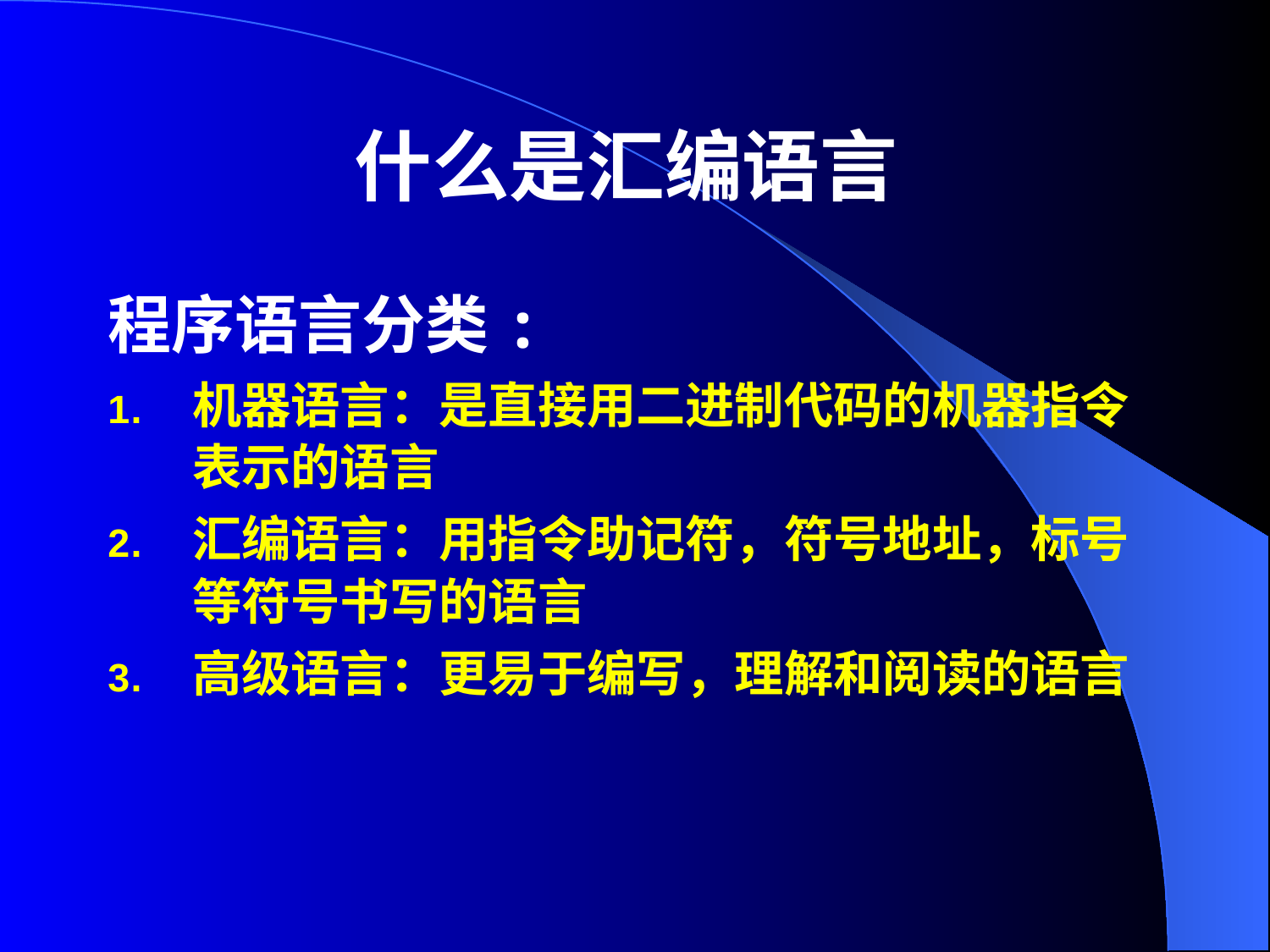

# 什么是汇编语言
程序语言分类:
机器语言：是直接用二进制代码的机器指令表示的语言
汇编语言：用指令助记符，符号地址，标号等符号书写的语言
高级语言：更易于编写，理解和阅读的语言